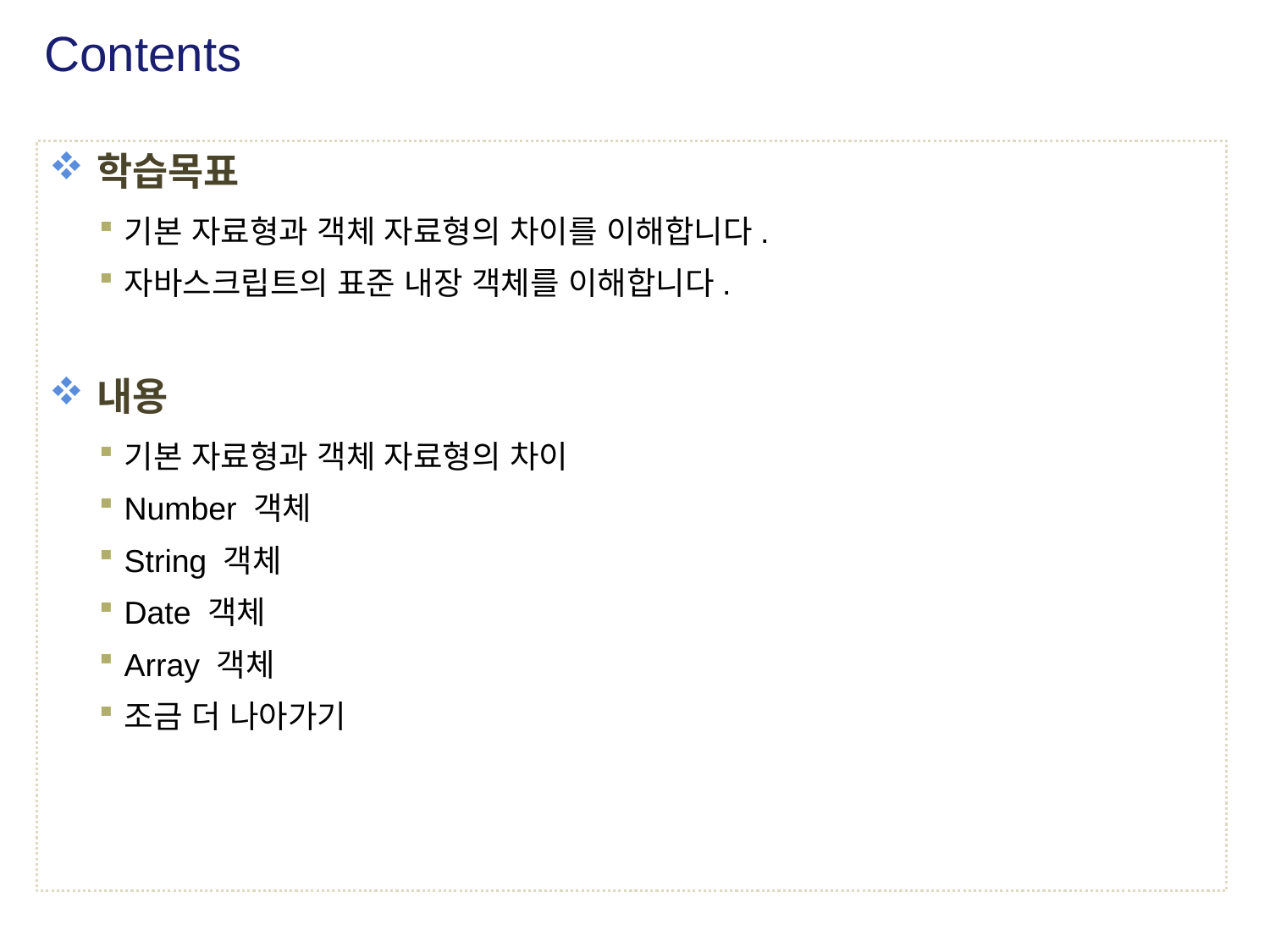

학습목표
기본 자료형과 객체 자료형의 차이를 이해합니다.
자바스크립트의 표준 내장 객체를 이해합니다.

내용
기본 자료형과 객체 자료형의 차이
Number 객체
String 객체
Date 객체
Array 객체
조금 더 나아가기